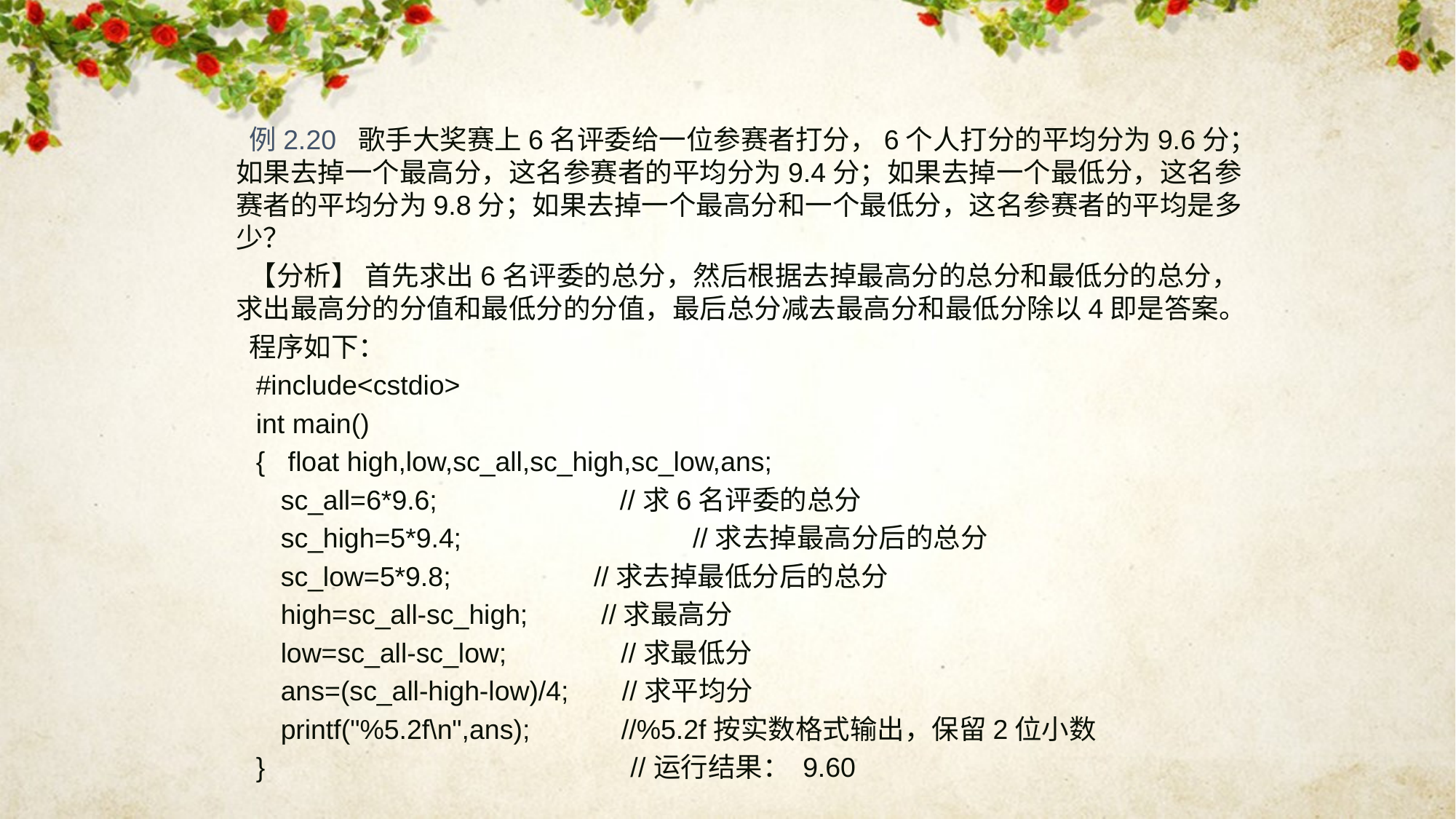

#
　　例2.20  歌手大奖赛上6名评委给一位参赛者打分，6个人打分的平均分为9.6分；如果去掉一个最高分，这名参赛者的平均分为9.4分；如果去掉一个最低分，这名参赛者的平均分为9.8分；如果去掉一个最高分和一个最低分，这名参赛者的平均是多少？
　　【分析】 首先求出6名评委的总分，然后根据去掉最高分的总分和最低分的总分，求出最高分的分值和最低分的分值，最后总分减去最高分和最低分除以4即是答案。
　　程序如下：
　　#include<cstdio>
　　int main()
　　{   float high,low,sc_all,sc_high,sc_low,ans;
　　    sc_all=6*9.6;                        //求6名评委的总分
　　    sc_high=5*9.4; 	                 //求去掉最高分后的总分
　　    sc_low=5*9.8;		    //求去掉最低分后的总分
　　    high=sc_all-sc_high; 	     //求最高分
　　    low=sc_all-sc_low;               //求最低分
　　    ans=(sc_all-high-low)/4;       //求平均分
　　    printf("%5.2f\n",ans);            //%5.2f按实数格式输出，保留2位小数
　　}                                                //运行结果： 9.60